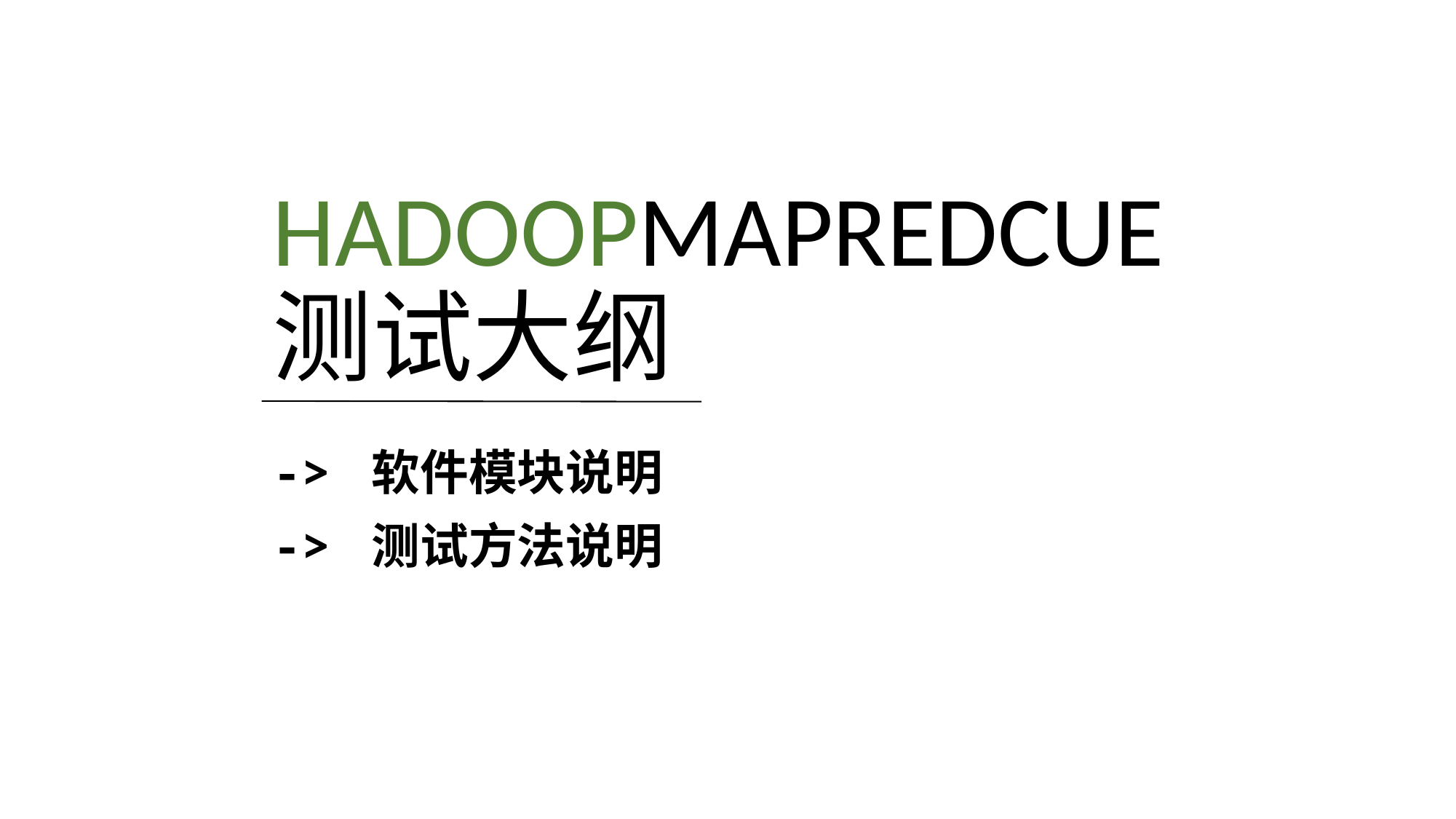

# HADOOPMAPREDCUE 测试大纲
-> 软件模块说明
-> 测试方法说明